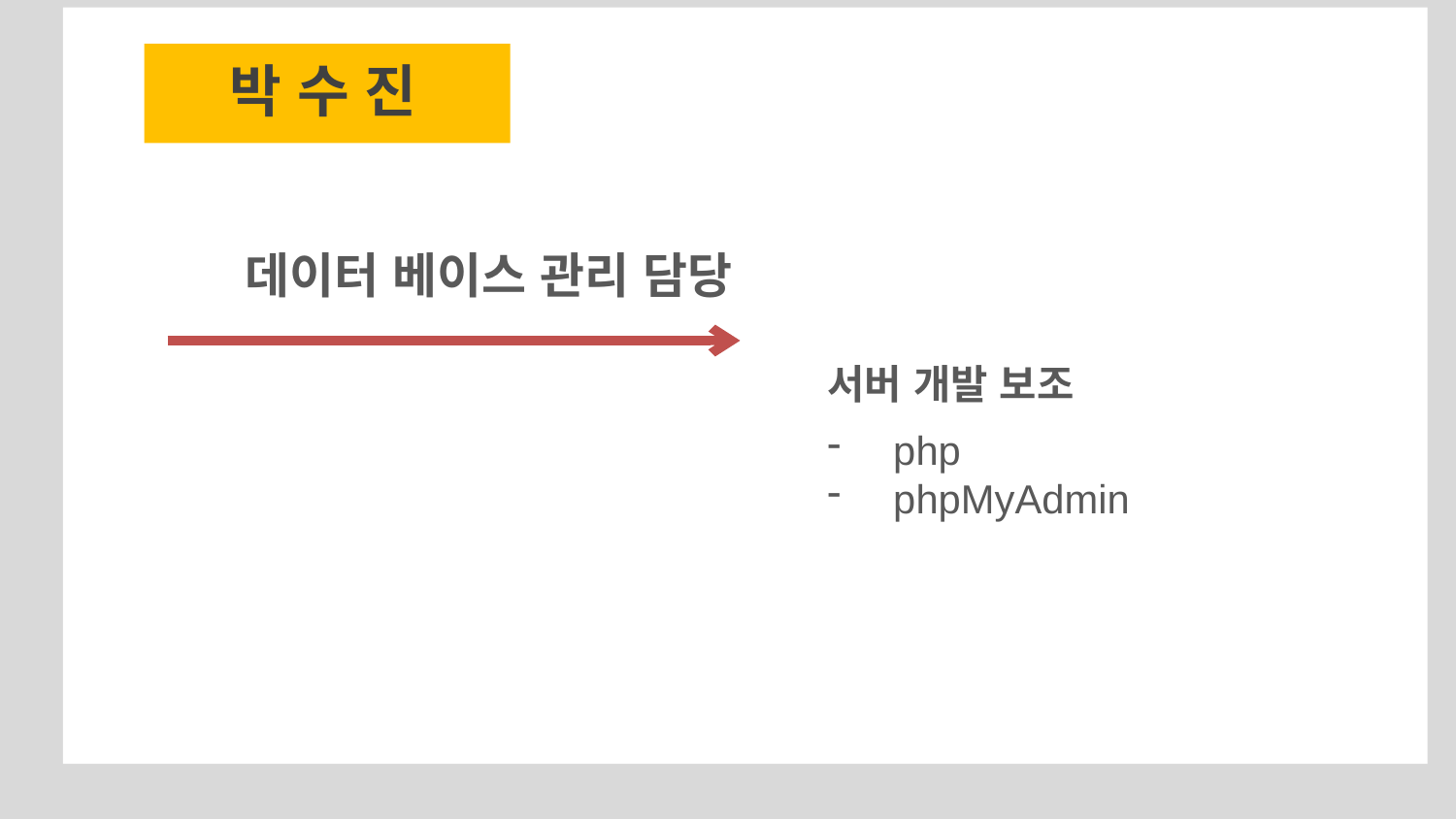

박 수 진
  데이터 베이스 관리 담당

서버 개발 보조

 php
 phpMyAdmin